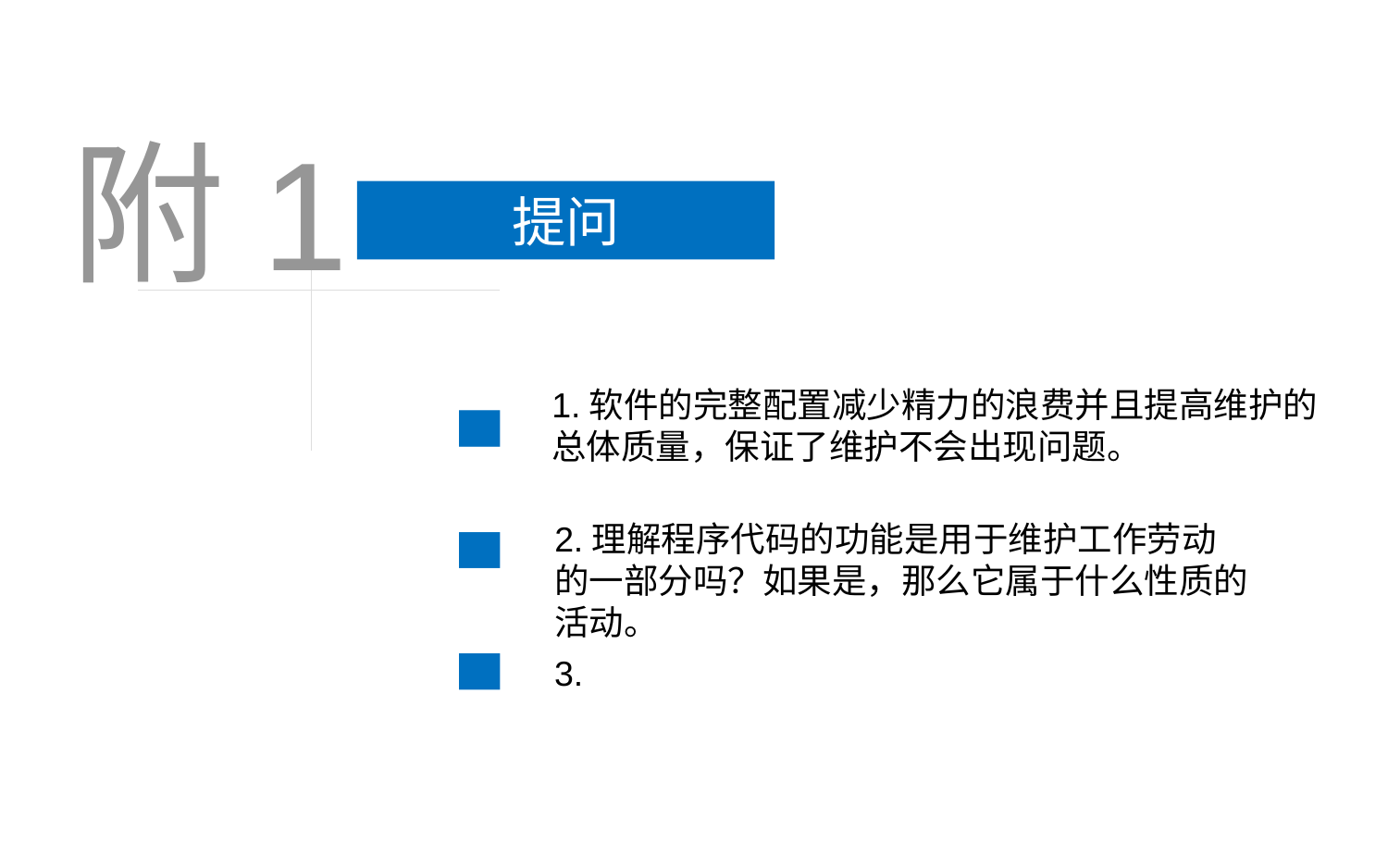

附1
提问
>>>
…
1.软件的完整配置减少精力的浪费并且提高维护的总体质量，保证了维护不会出现问题。
2.理解程序代码的功能是用于维护工作劳动的一部分吗？如果是，那么它属于什么性质的活动。
3.